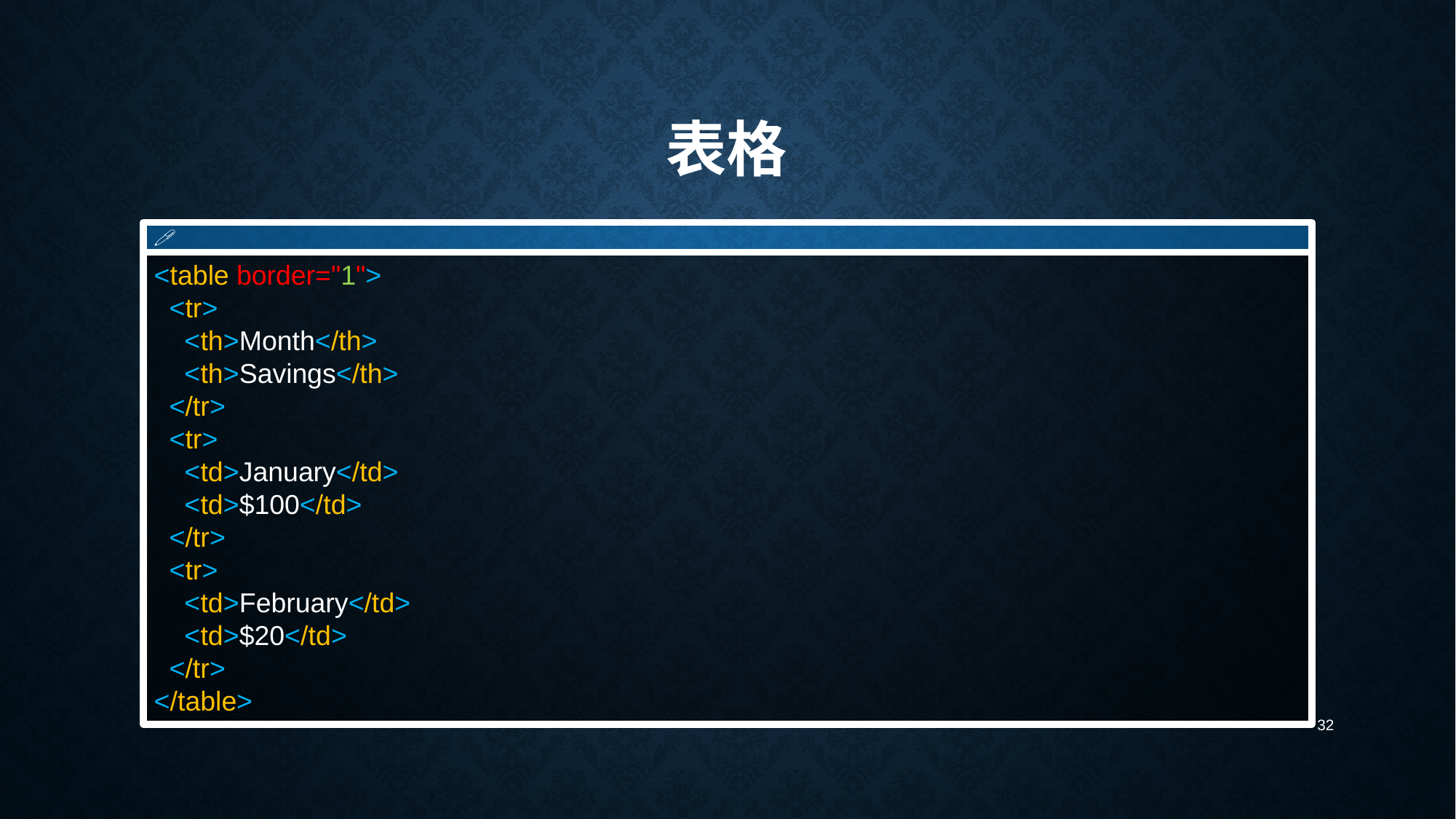

# 表格
🖊
<table border="1">
  <tr>
    <th>Month</th>
    <th>Savings</th>
  </tr>
  <tr>
    <td>January</td>
    <td>$100</td>
  </tr>
  <tr>
    <td>February</td>
    <td>$20</td>
  </tr>
</table>
32